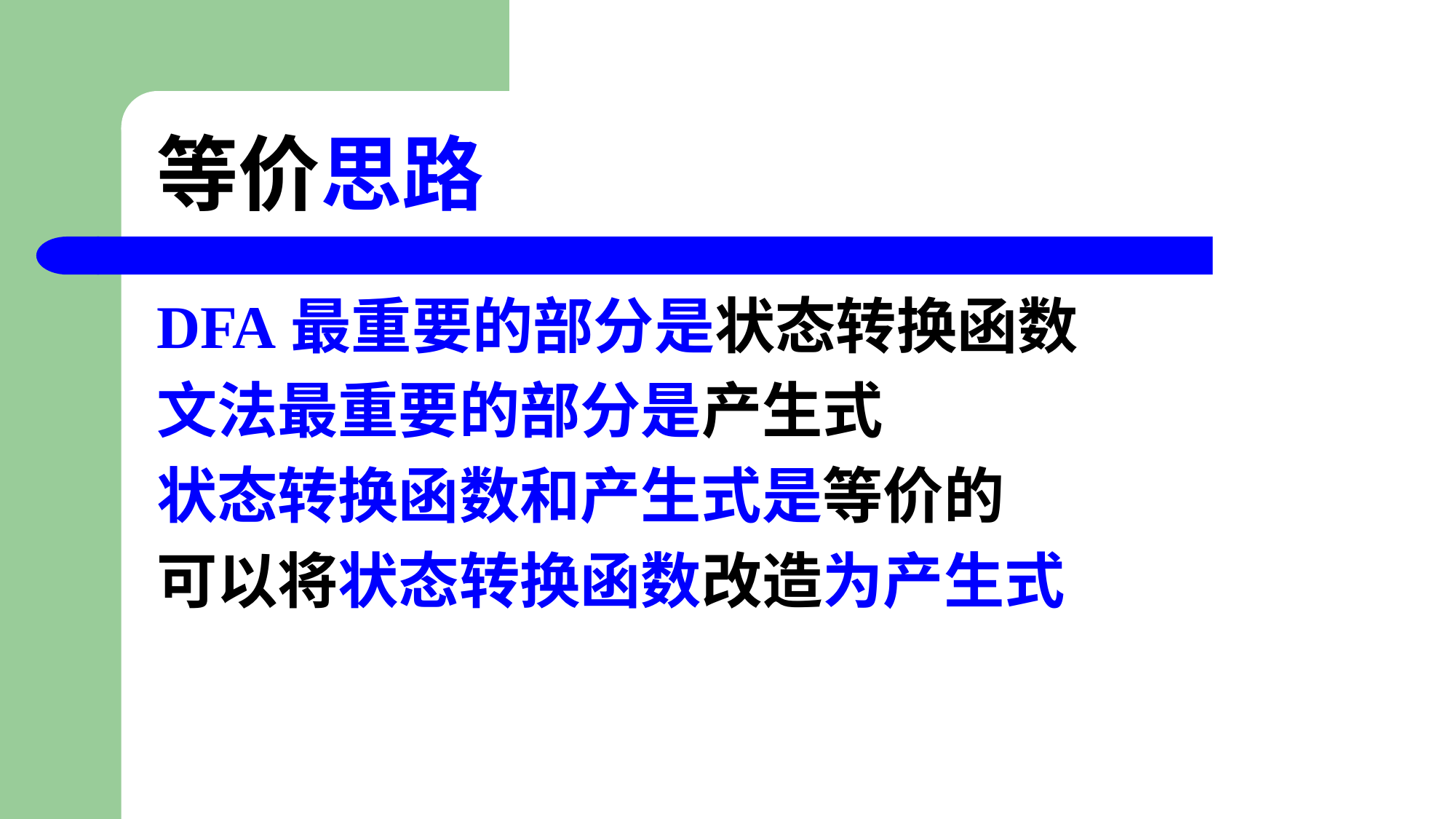

# 等价思路
DFA最重要的部分是状态转换函数
文法最重要的部分是产生式
状态转换函数和产生式是等价的
可以将状态转换函数改造为产生式